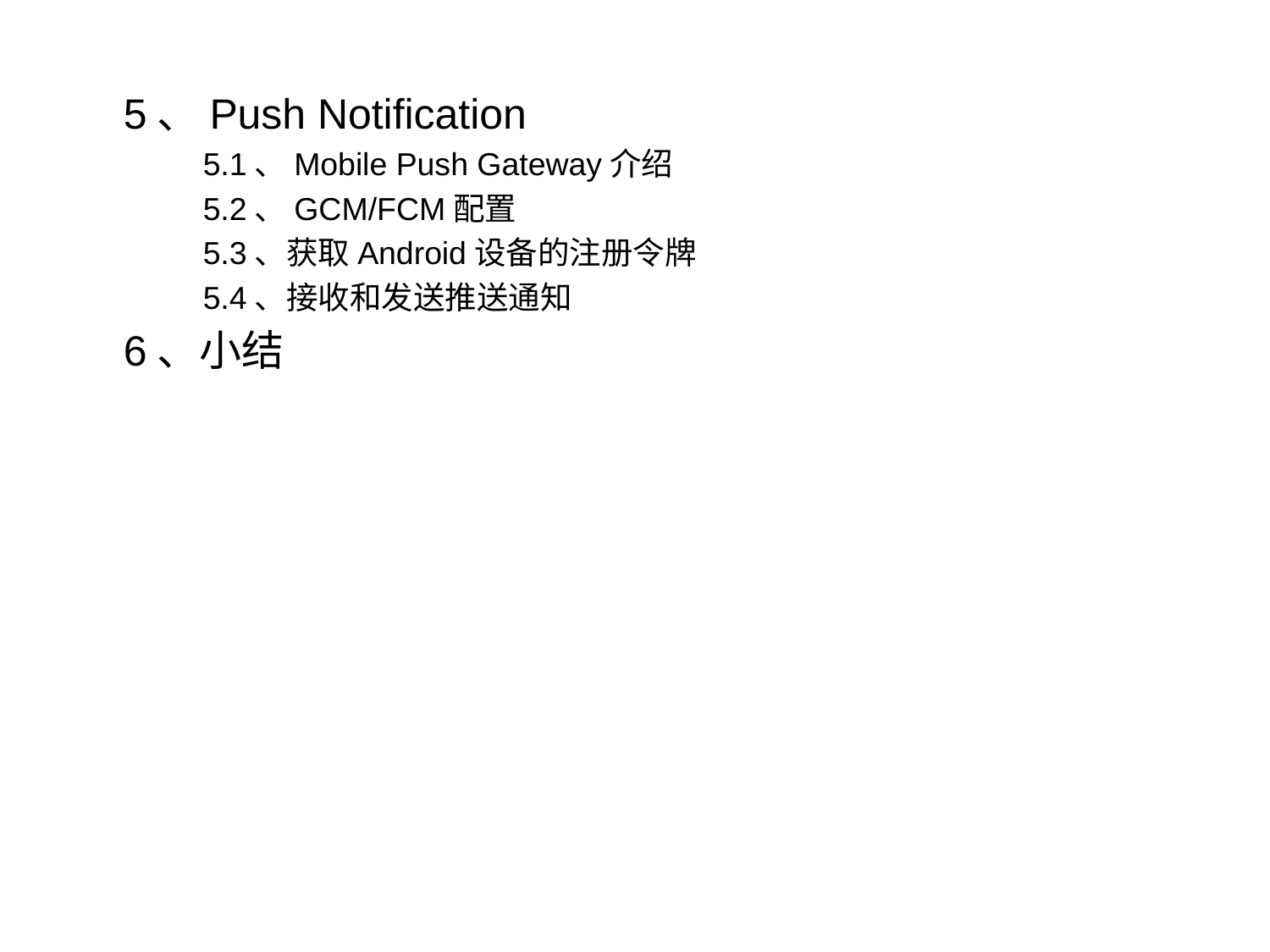

5、Push Notification
	5.1、Mobile Push Gateway介绍
	5.2、GCM/FCM配置
	5.3、获取Android设备的注册令牌
	5.4、接收和发送推送通知
    6、小结